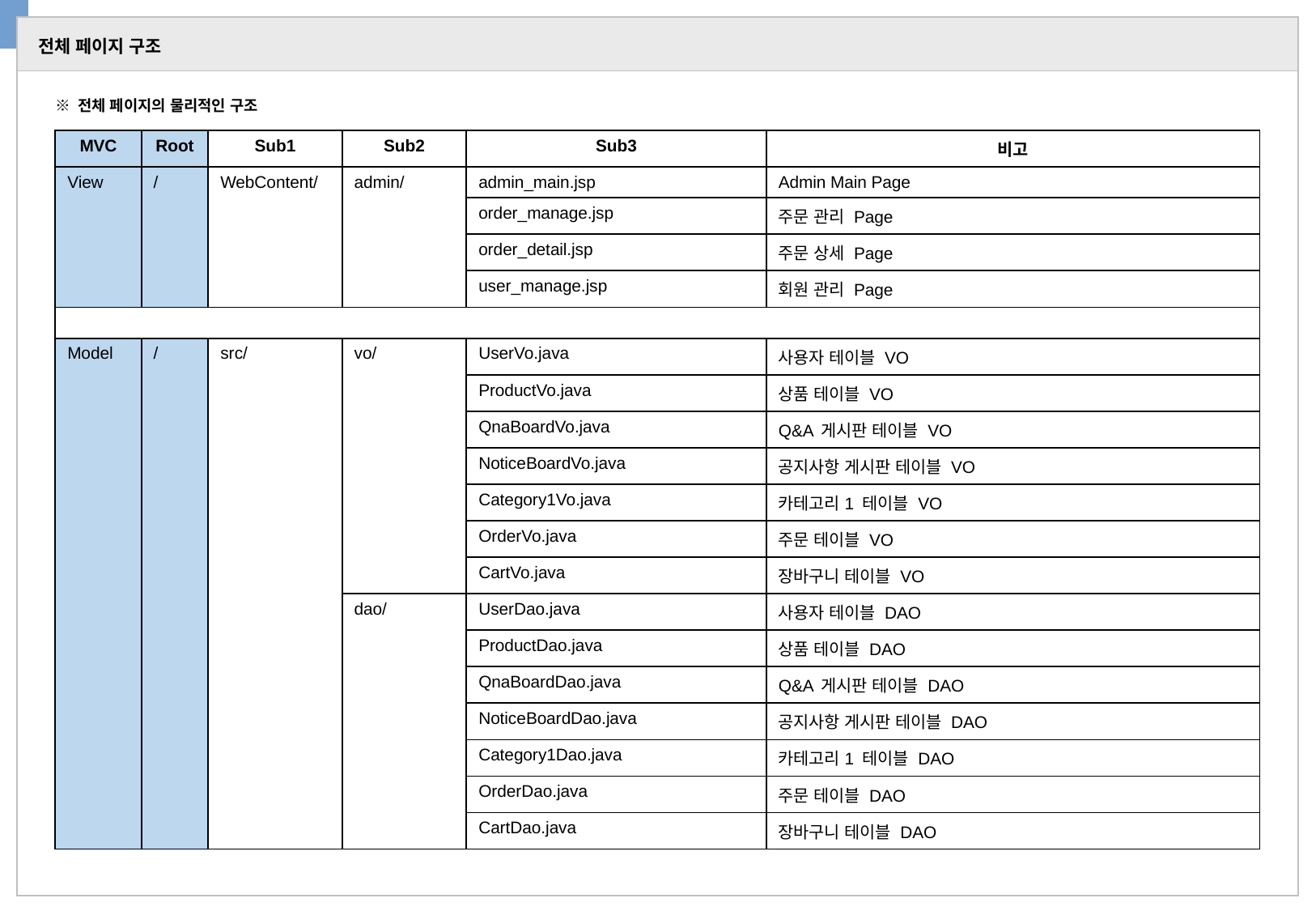

전체 페이지 구조
※ 전체 페이지의 물리적인 구조
| MVC | Root | Sub1 | Sub2 | Sub3 | 비고 |
| --- | --- | --- | --- | --- | --- |
| View | / | WebContent/ | admin/ | admin\_main.jsp | Admin Main Page |
|  |  |  |  | order\_manage.jsp | 주문 관리 Page |
|  |  |  |  | order\_detail.jsp | 주문 상세 Page |
|  |  |  |  | user\_manage.jsp | 회원 관리 Page |
|  |  |  |  |  |  |
| Model | / | src/ | vo/ | UserVo.java | 사용자 테이블 VO |
|  |  |  |  | ProductVo.java | 상품 테이블 VO |
|  |  |  |  | QnaBoardVo.java | Q&A 게시판 테이블 VO |
|  |  |  |  | NoticeBoardVo.java | 공지사항 게시판 테이블 VO |
|  |  |  |  | Category1Vo.java | 카테고리1 테이블 VO |
|  |  |  |  | OrderVo.java | 주문 테이블 VO |
|  |  |  |  | CartVo.java | 장바구니 테이블 VO |
|  |  |  | dao/ | UserDao.java | 사용자 테이블 DAO |
|  |  |  |  | ProductDao.java | 상품 테이블 DAO |
|  |  |  |  | QnaBoardDao.java | Q&A 게시판 테이블 DAO |
|  |  |  |  | NoticeBoardDao.java | 공지사항 게시판 테이블 DAO |
|  |  |  |  | Category1Dao.java | 카테고리1 테이블 DAO |
|  |  |  |  | OrderDao.java | 주문 테이블 DAO |
|  |  |  |  | CartDao.java | 장바구니 테이블 DAO |